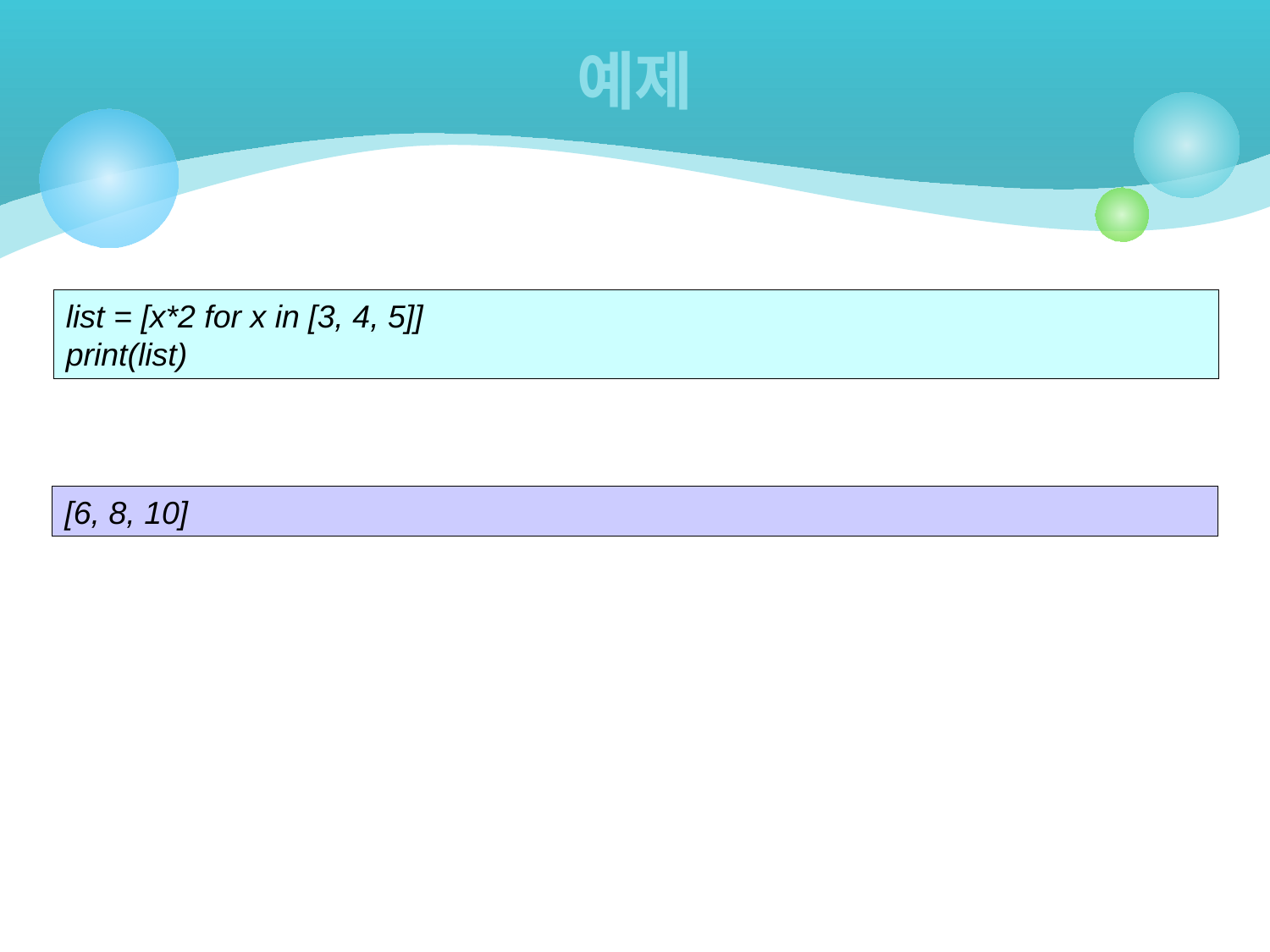

# 예제
list = [x*2 for x in [3, 4, 5]]
print(list)
[6, 8, 10]